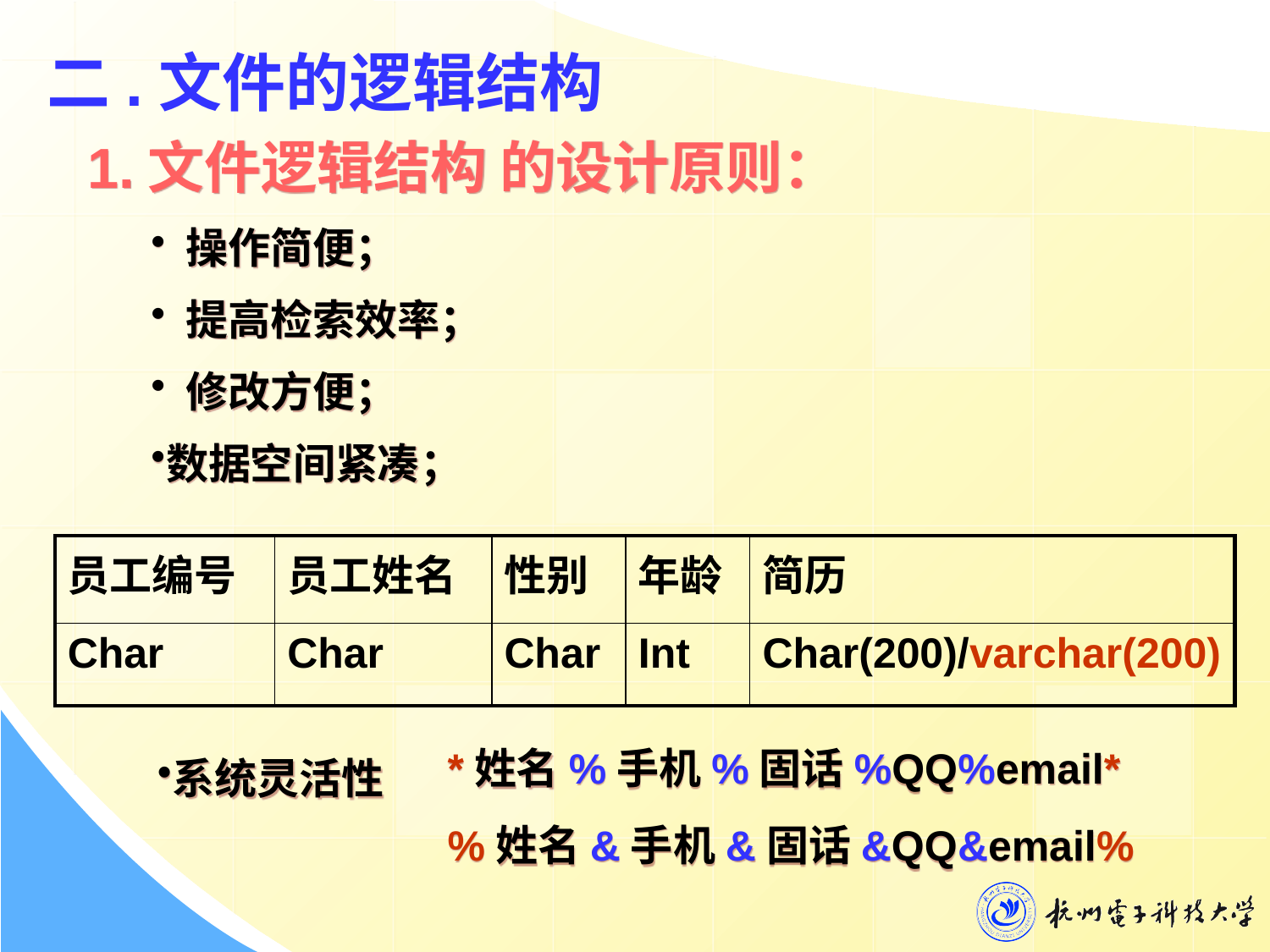

二.文件的逻辑结构
1.文件逻辑结构 的设计原则：
 操作简便；
 提高检索效率；
 修改方便；
数据空间紧凑；
| 员工编号 | 员工姓名 | 性别 | 年龄 | 简历 |
| --- | --- | --- | --- | --- |
| Char | Char | Char | Int | Char(200)/varchar(200) |
*姓名%手机%固话%QQ%email*
系统灵活性
%姓名&手机&固话&QQ&email%